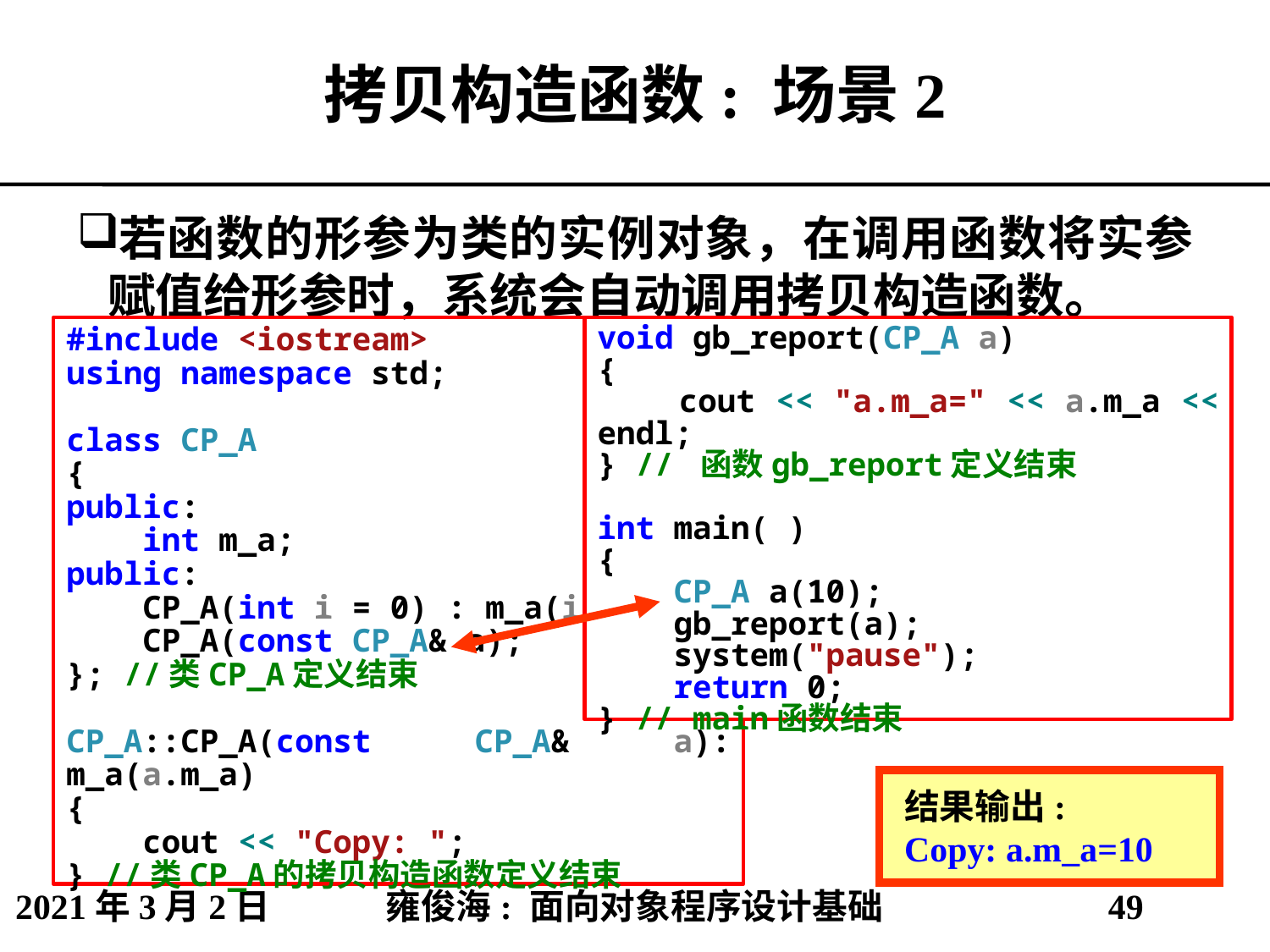

# 拷贝构造函数: 场景2

若函数的形参为类的实例对象，在调用函数将实参赋值给形参时，系统会自动调用拷贝构造函数。
void gb_report(CP_A a)
{
    cout << "a.m_a=" << a.m_a << endl;
} // 函数gb_report定义结束

int main( )
{
    CP_A a(10);
    gb_report(a);
    system("pause");
    return 0;
} // main函数结束
#include <iostream>
using namespace std;

class CP_A
{
public:
    int m_a;
public:
    CP_A(int i = 0) : m_a(i) {}
    CP_A(const CP_A& a);
}; //类CP_A定义结束

CP_A::CP_A(const CP_A& a): m_a(a.m_a)
{
    cout << "Copy: ";
} //类CP_A的拷贝构造函数定义结束

结果输出:
Copy: a.m_a=10
2021年3月2日
雍俊海: 面向对象程序设计基础
49